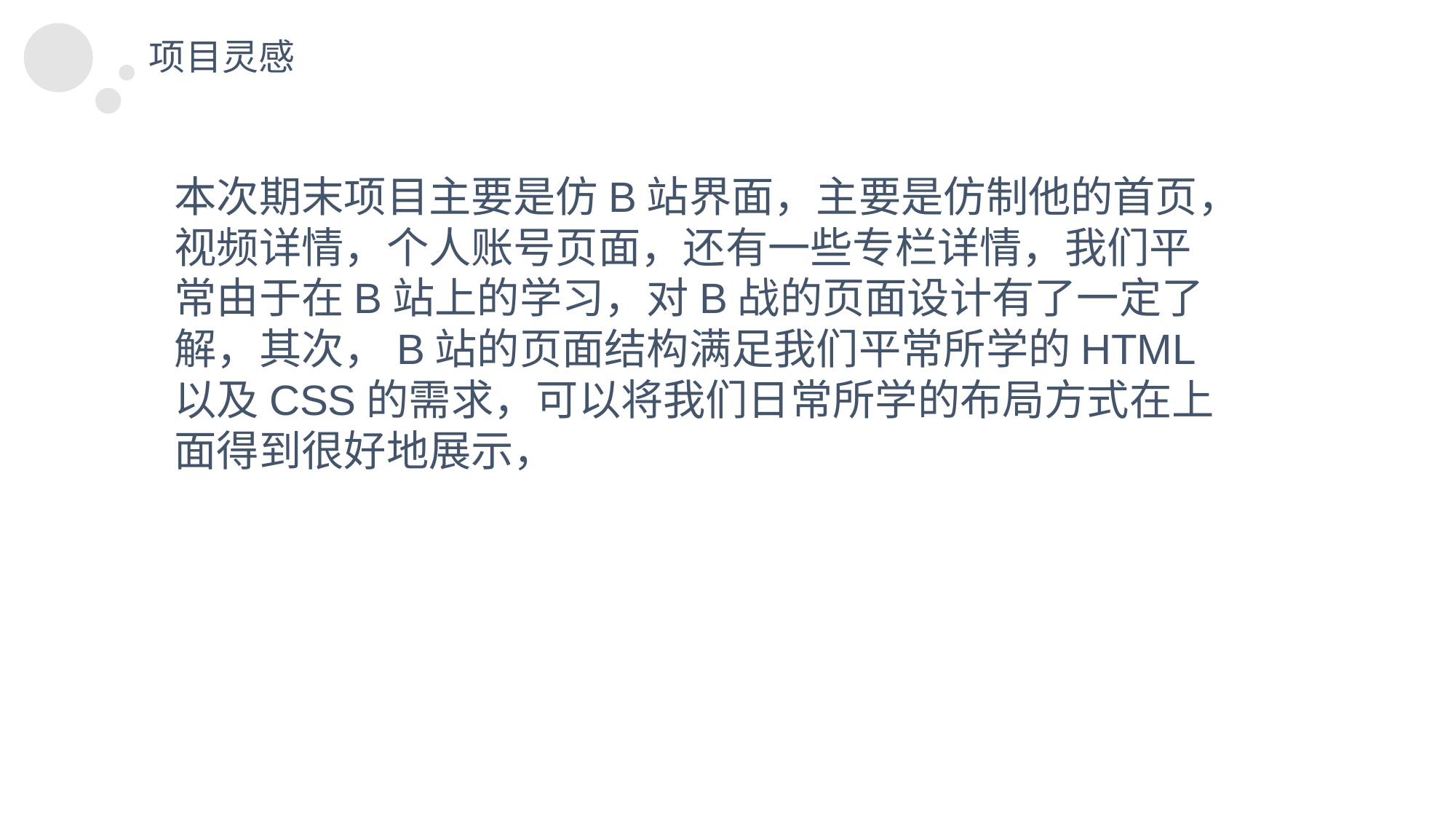

项目灵感
本次期末项目主要是仿B站界面，主要是仿制他的首页，视频详情，个人账号页面，还有一些专栏详情，我们平常由于在B站上的学习，对B战的页面设计有了一定了解，其次，B站的页面结构满足我们平常所学的HTML以及CSS的需求，可以将我们日常所学的布局方式在上面得到很好地展示，
62%